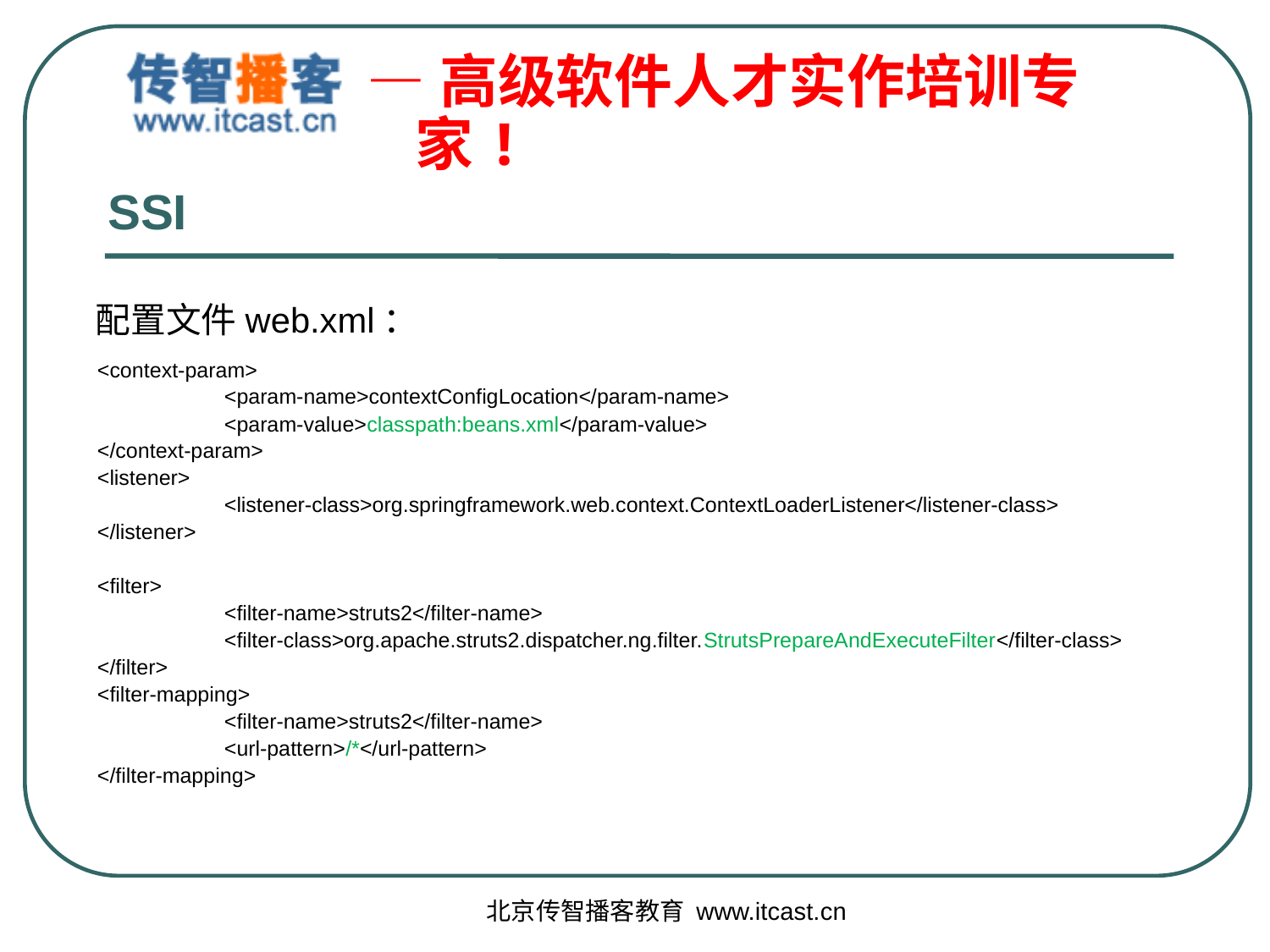

# SSI
配置文件web.xml：
<context-param>
	<param-name>contextConfigLocation</param-name>
	<param-value>classpath:beans.xml</param-value>
</context-param>
<listener>
	<listener-class>org.springframework.web.context.ContextLoaderListener</listener-class>
</listener>

<filter>
	<filter-name>struts2</filter-name>
	<filter-class>org.apache.struts2.dispatcher.ng.filter.StrutsPrepareAndExecuteFilter</filter-class>
</filter>
<filter-mapping>
	<filter-name>struts2</filter-name>
	<url-pattern>/*</url-pattern>
</filter-mapping>
北京传智播客教育 www.itcast.cn